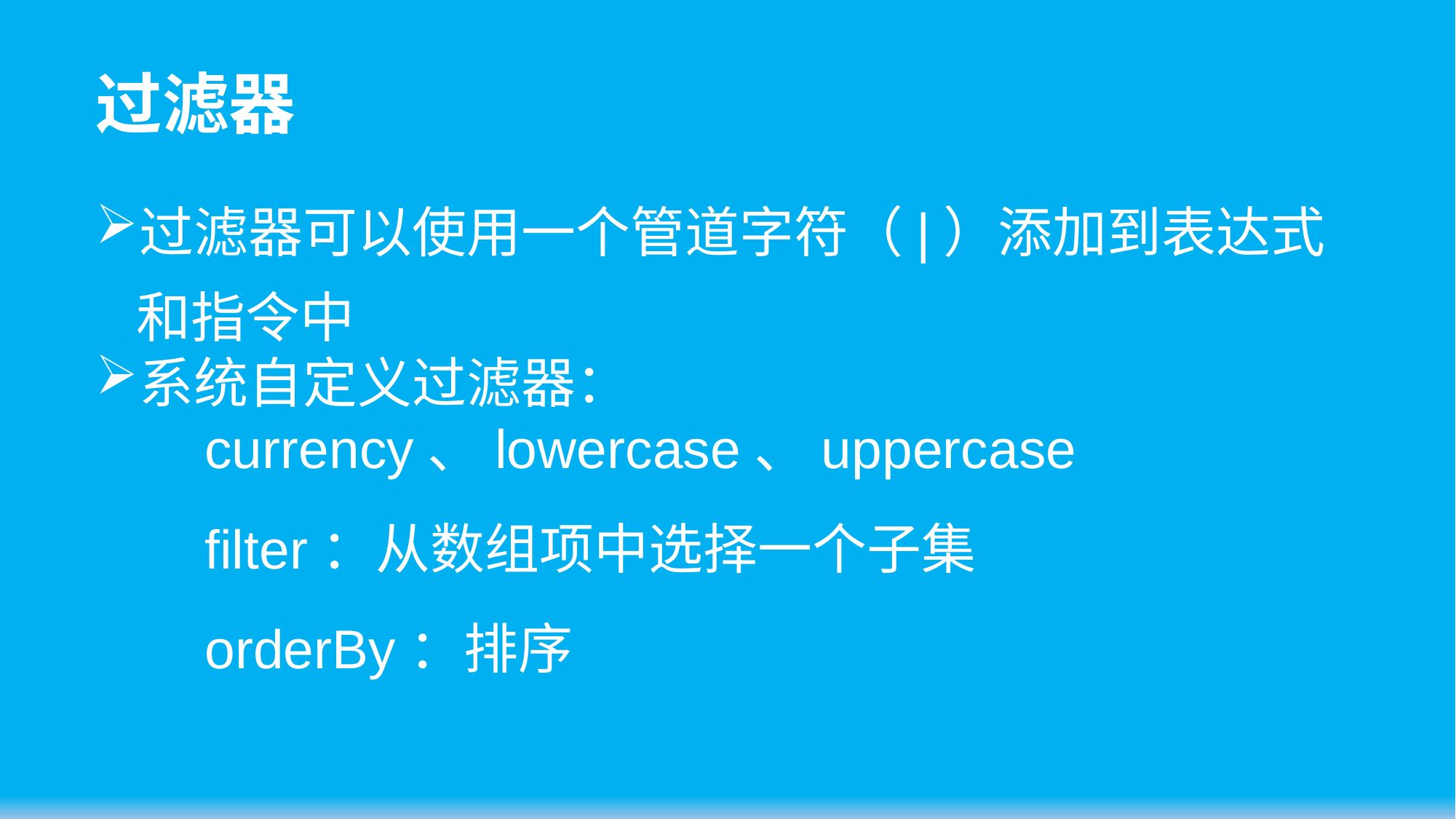

# 过滤器
过滤器可以使用一个管道字符（|）添加到表达式和指令中
系统自定义过滤器：
	currency、lowercase、uppercase
	filter：从数组项中选择一个子集
	orderBy：排序